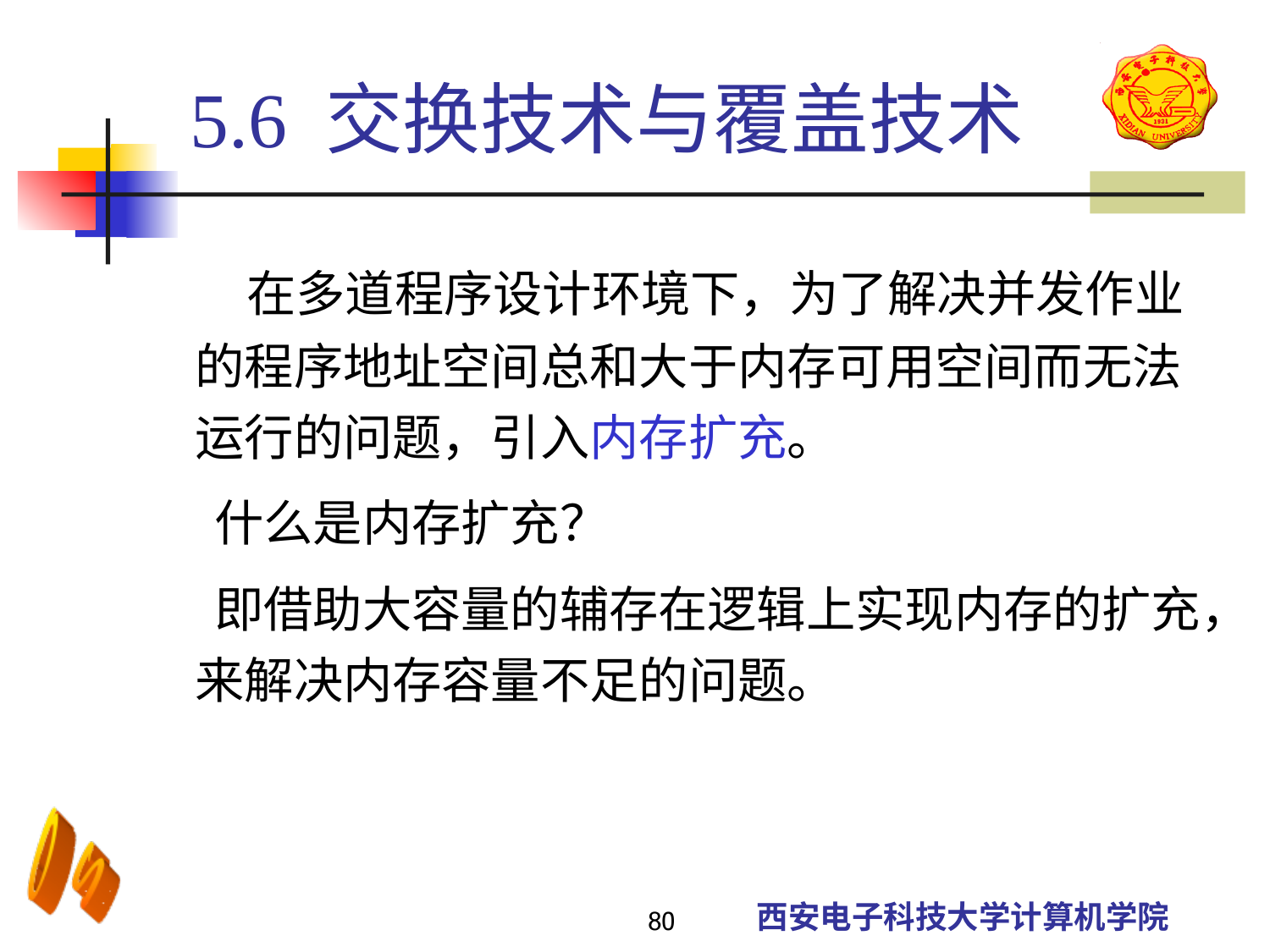

5.6 交换技术与覆盖技术
	   在多道程序设计环境下，为了解决并发作业的程序地址空间总和大于内存可用空间而无法运行的问题，引入内存扩充。
     什么是内存扩充？
     即借助大容量的辅存在逻辑上实现内存的扩充，来解决内存容量不足的问题。

80